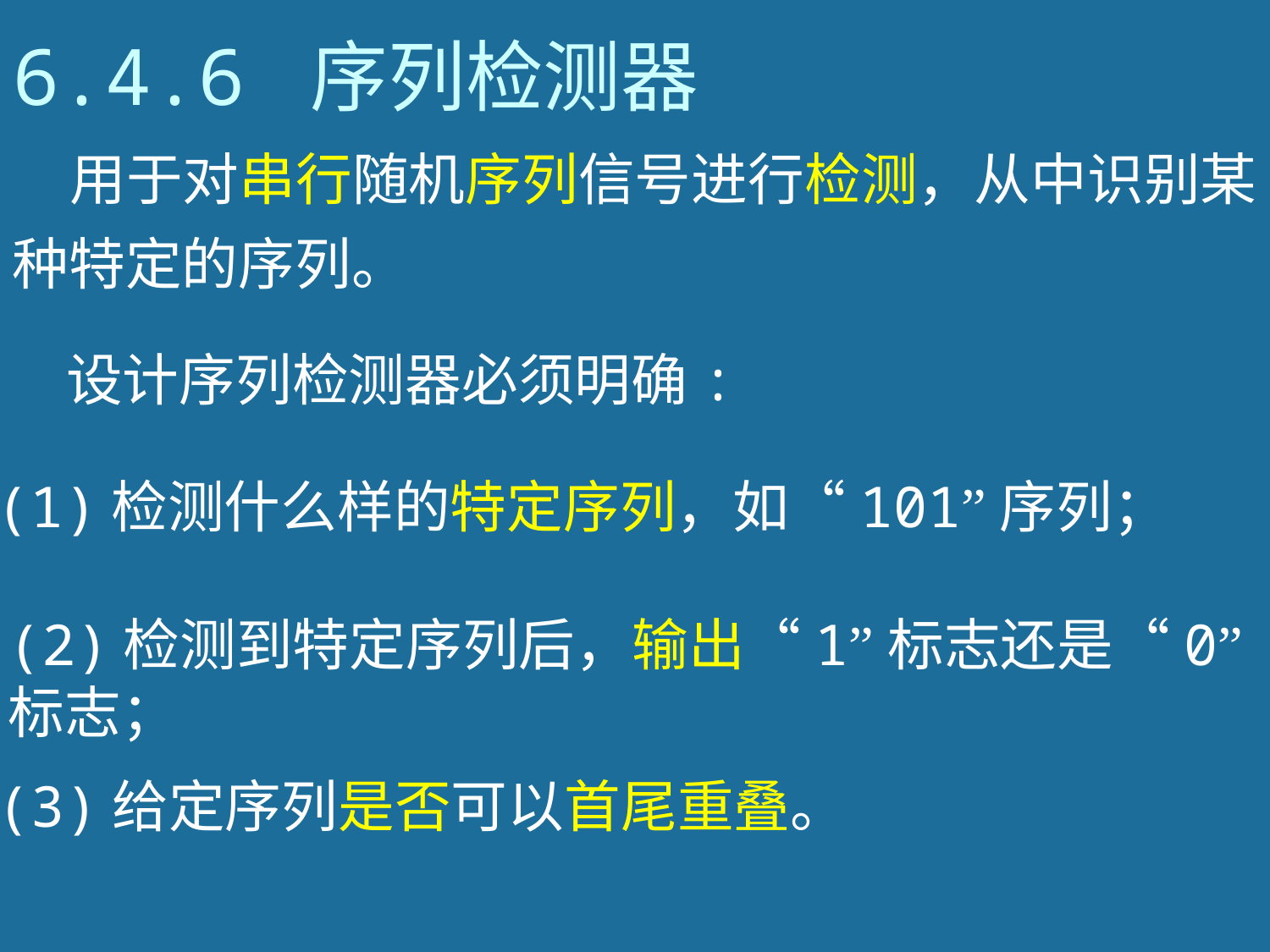

# 6.4.6 序列检测器

 用于对串行随机序列信号进行检测，从中识别某
种特定的序列。
设计序列检测器必须明确:
(1)检测什么样的特定序列，如“101”序列；
(2)检测到特定序列后，输出“1”标志还是“0”
标志；
(3)给定序列是否可以首尾重叠。
202